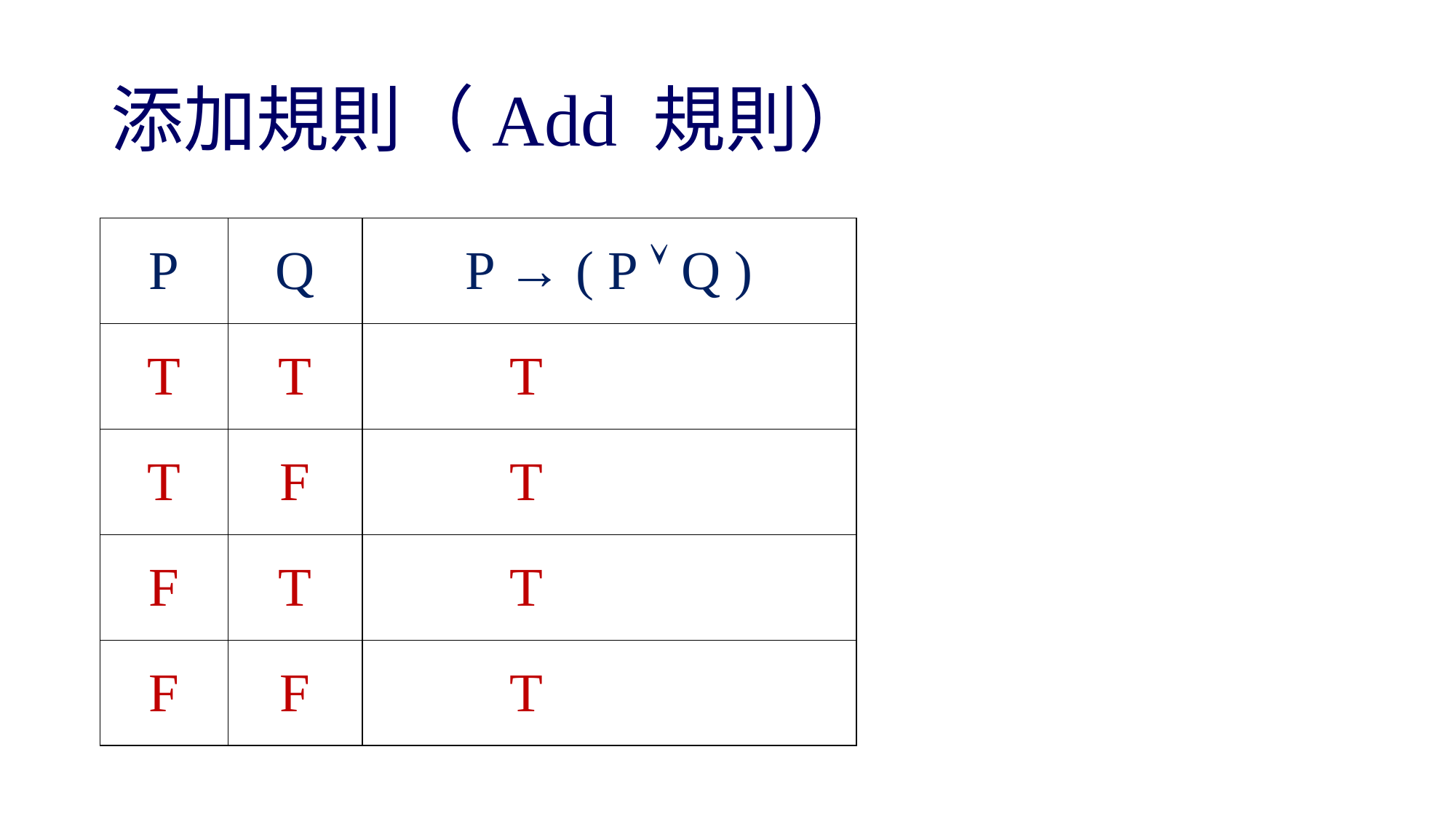

# 添加規則（Add 規則）
| P | Q | P → ( P ∨ Q ) |
| --- | --- | --- |
| T | T | T |
| T | F | T |
| F | T | T |
| F | F | T |